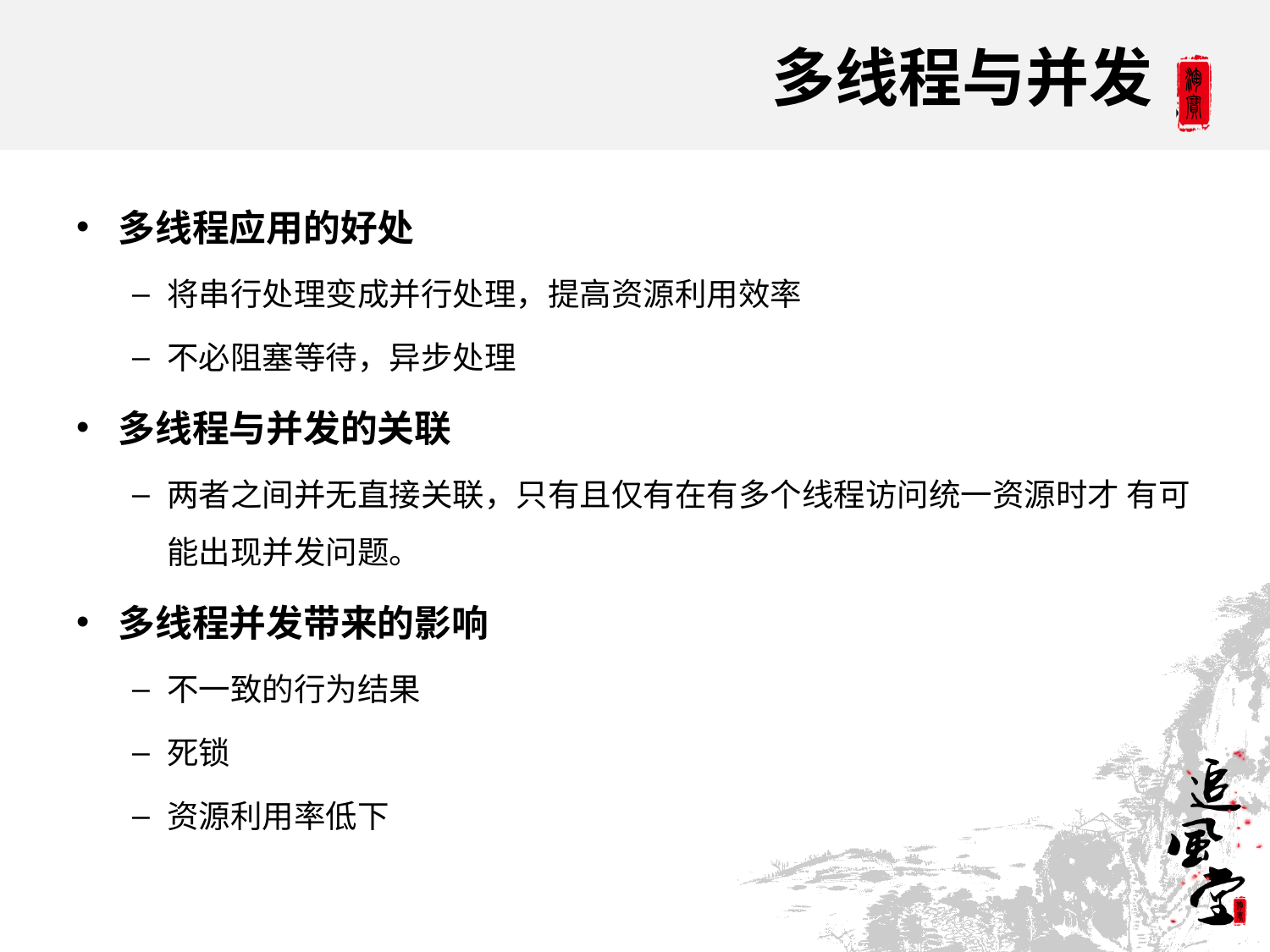

# 多线程与并发
多线程应用的好处
将串行处理变成并行处理，提高资源利用效率
不必阻塞等待，异步处理
多线程与并发的关联
两者之间并无直接关联，只有且仅有在有多个线程访问统一资源时才 有可能出现并发问题。
多线程并发带来的影响
不一致的行为结果
死锁
资源利用率低下